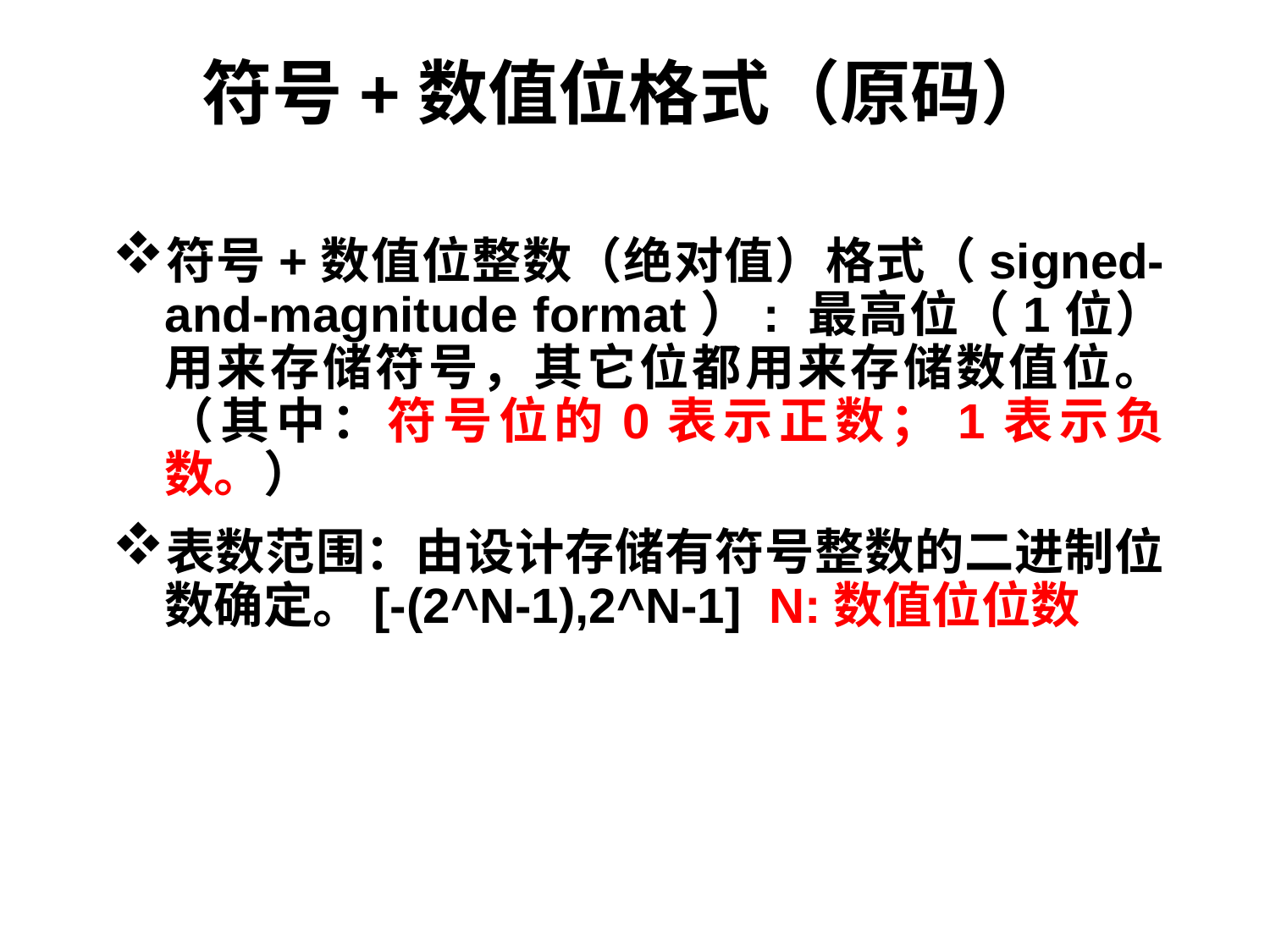

# 符号+数值位格式（原码）

符号+数值位整数（绝对值）格式（signed-and-magnitude format）: 最高位（1位）用来存储符号，其它位都用来存储数值位。（其中：符号位的0表示正数；1表示负数。）
表数范围：由设计存储有符号整数的二进制位数确定。[-(2^N-1),2^N-1]  N:数值位位数